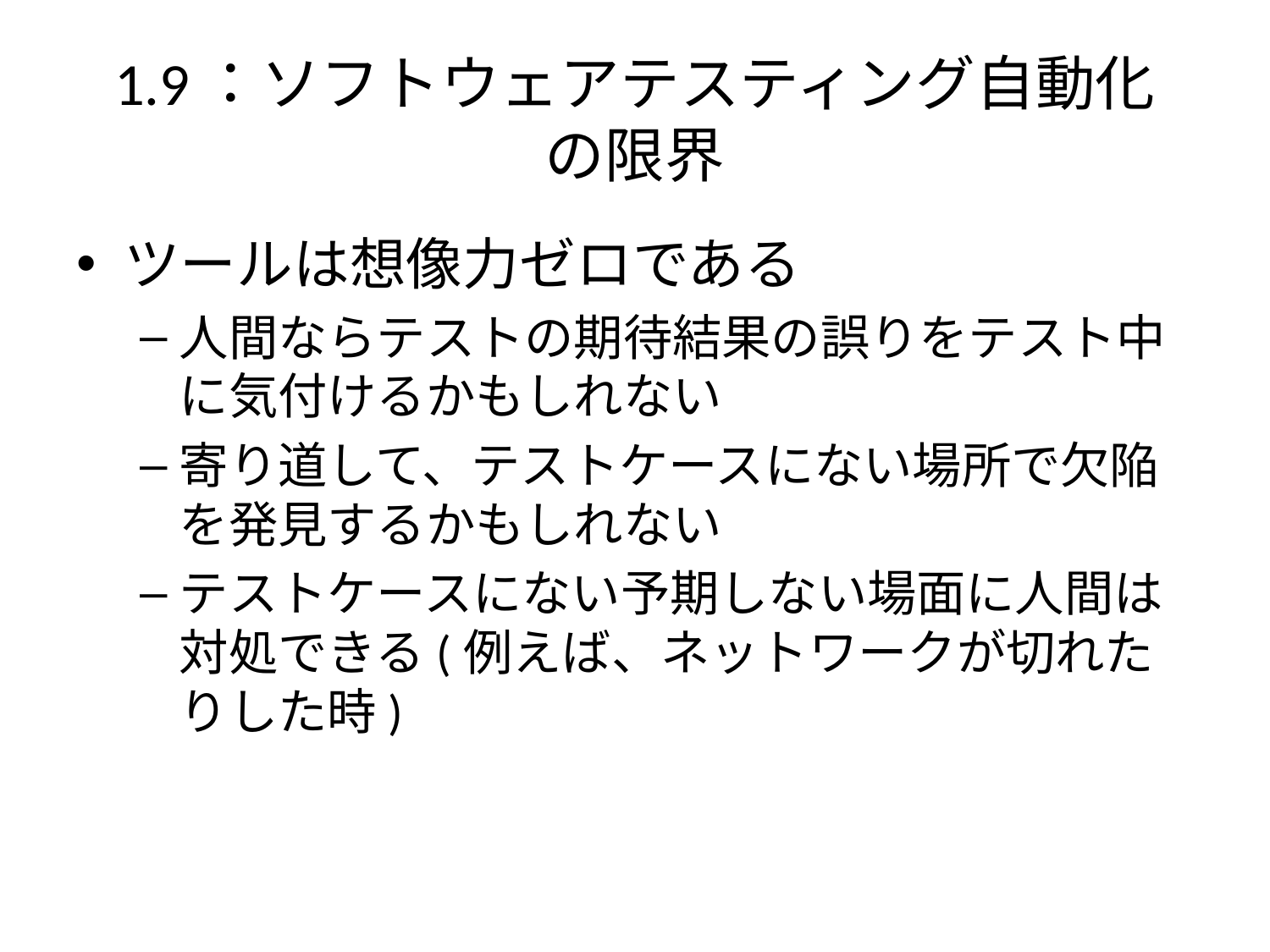

# 1.9：ソフトウェアテスティング自動化 の限界
ツールは想像力ゼロである
人間ならテストの期待結果の誤りをテスト中に気付けるかもしれない
寄り道して、テストケースにない場所で欠陥を発見するかもしれない
テストケースにない予期しない場面に人間は対処できる(例えば、ネットワークが切れたりした時)